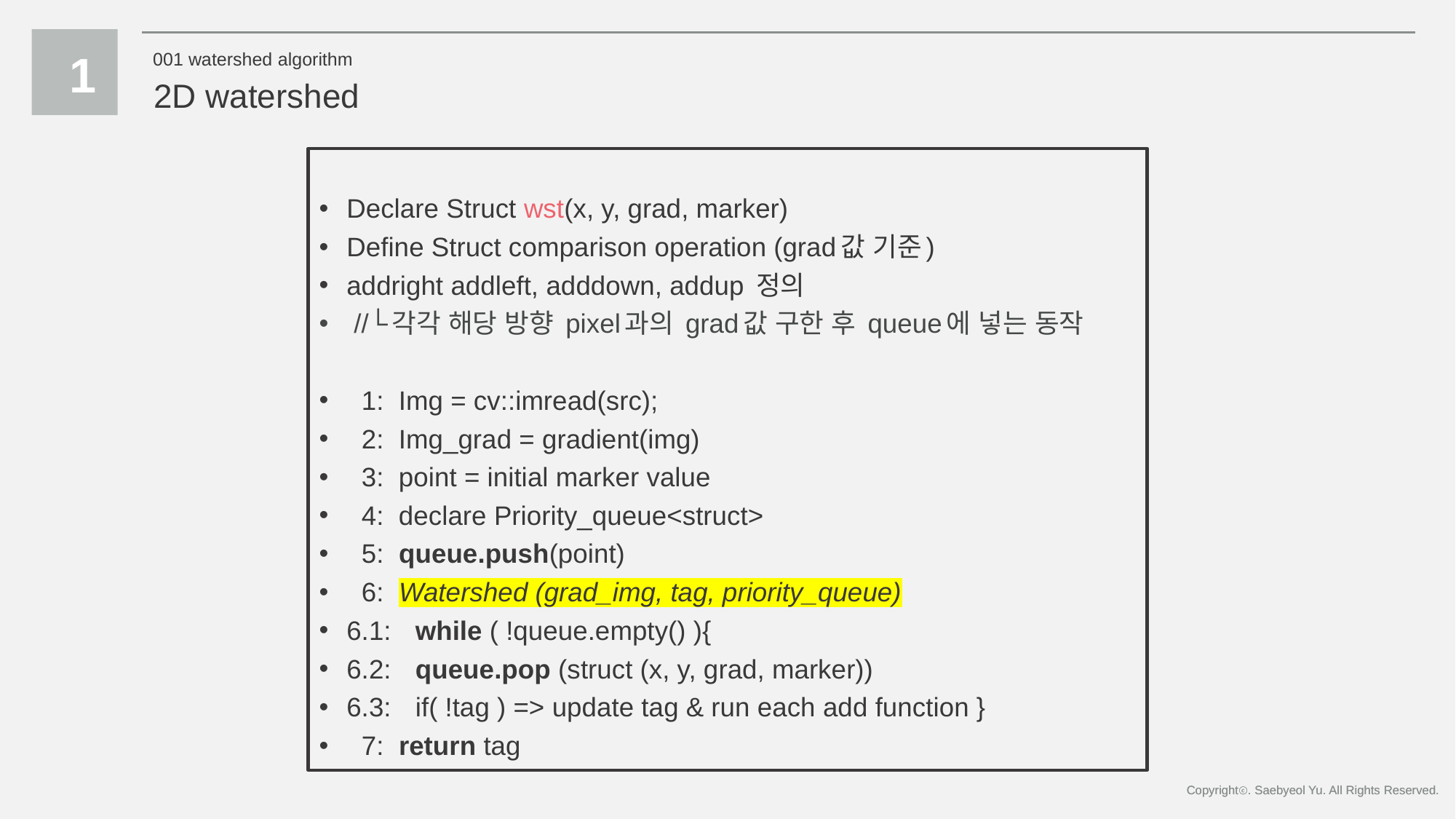

1
001 watershed algorithm
2D watershed

Declare Struct wst(x, y, grad, marker)
Define Struct comparison operation (grad값 기준)
addright addleft, adddown, addup 정의
 //└각각 해당 방향 pixel과의 grad값 구한 후 queue에 넣는 동작

  1:  Img = cv::imread(src);
  2:  Img_grad = gradient(img)
  3:  point = initial marker value
  4:  declare Priority_queue<struct>
  5:  queue.push(point)
  6:  Watershed (grad_img, tag, priority_queue)
6.1:	while ( !queue.empty() ){
6.2:		queue.pop (struct (x, y, grad, marker))
6.3:		if( !tag ) => update tag & run each add function }
  7:  return tag
Copyrightⓒ. Saebyeol Yu. All Rights Reserved.